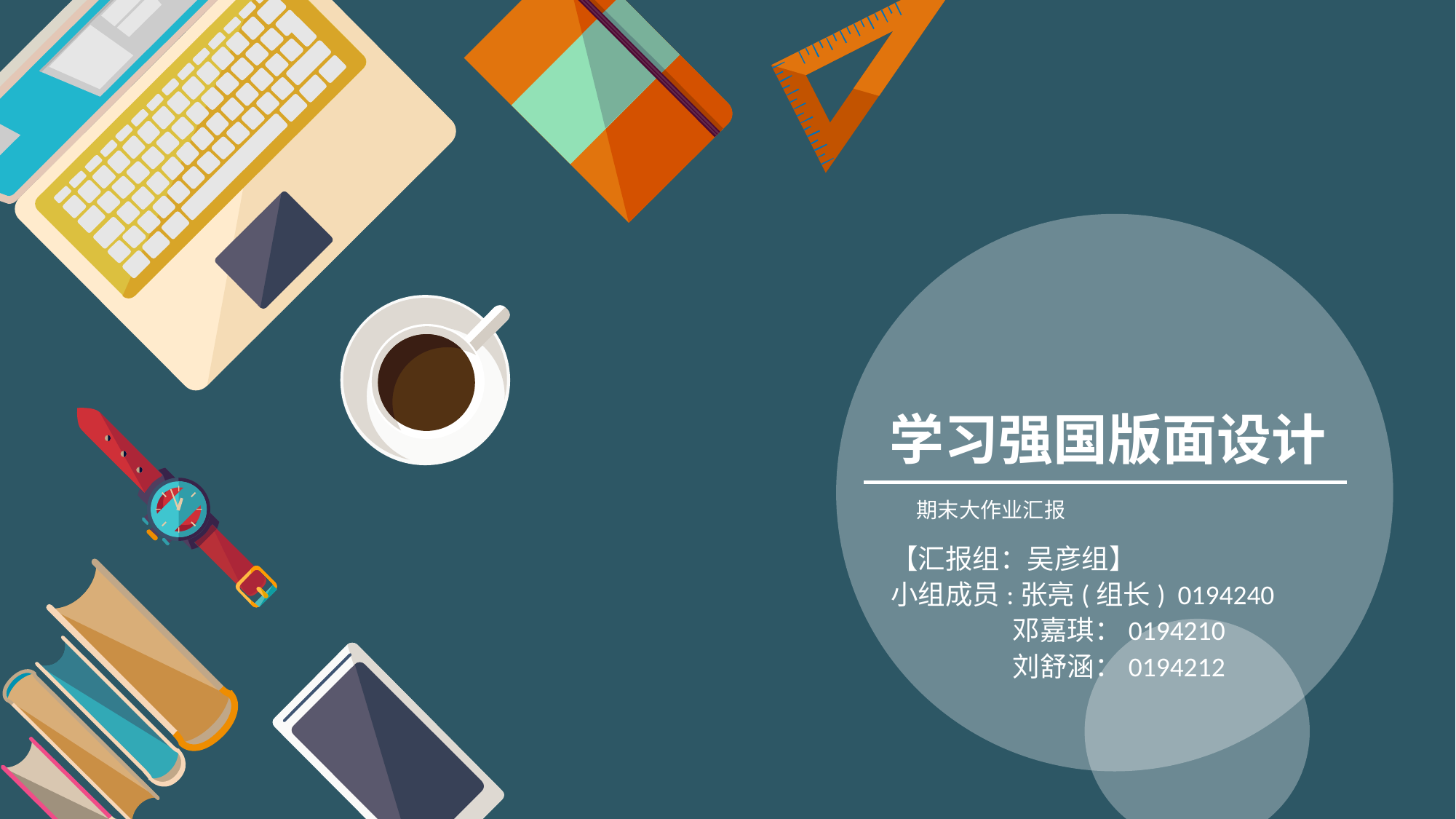

学习强国版面设计

期末大作业汇报
【汇报组：吴彦组】
小组成员:张亮(组长)  0194240
	 邓嘉琪：0194210
	 刘舒涵：0194212